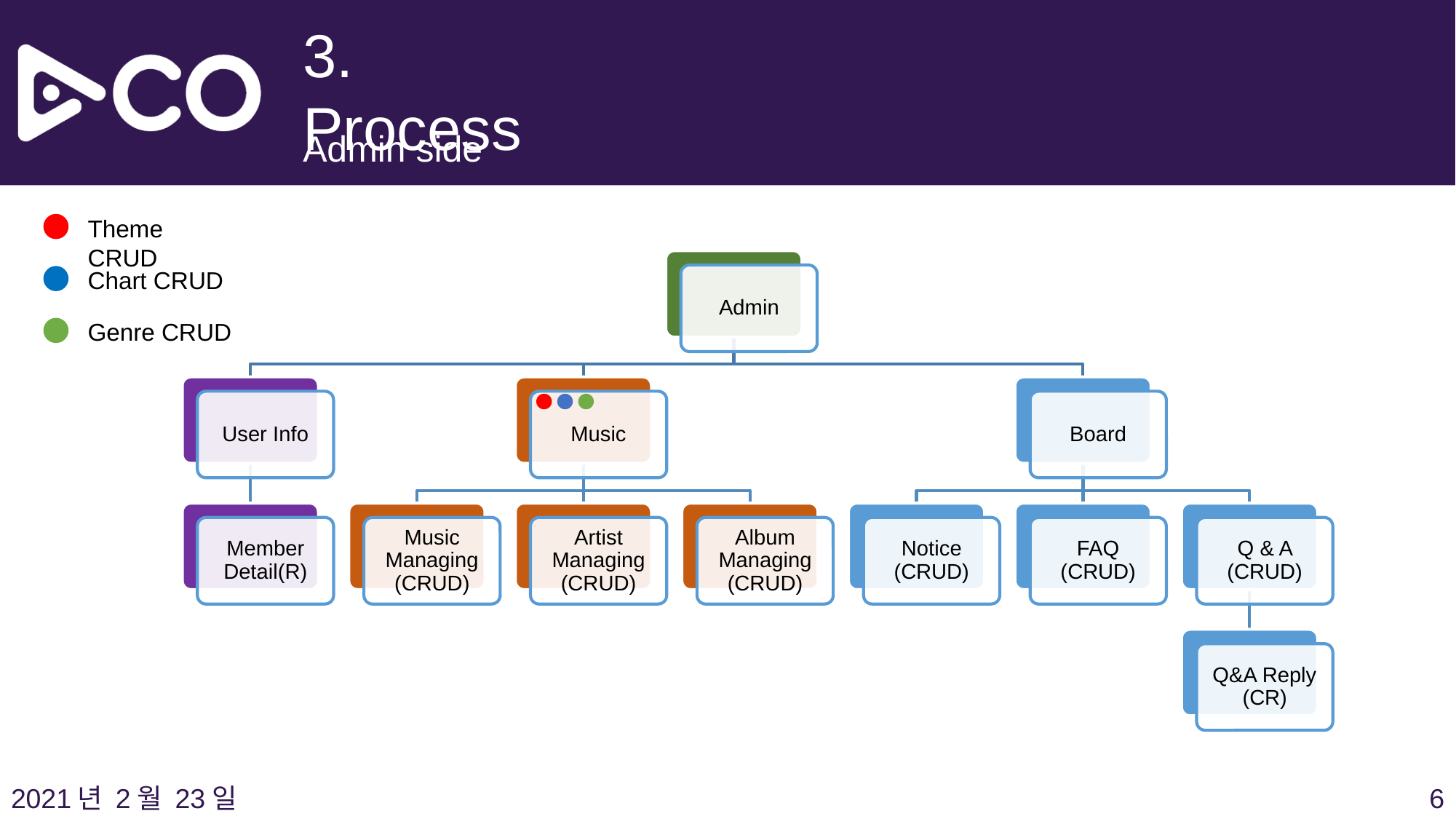

3. Process
Admin side
Theme CRUD

Admin

User Info
Music
Board

Member Detail(R)
Music Managing (CRUD)
Artist Managing (CRUD)
Album Managing (CRUD)
Notice (CRUD)
FAQ (CRUD)
Q & A (CRUD)

Q&A Reply (CR)
Chart CRUD

Genre CRUD

6
2021년 2월 23일